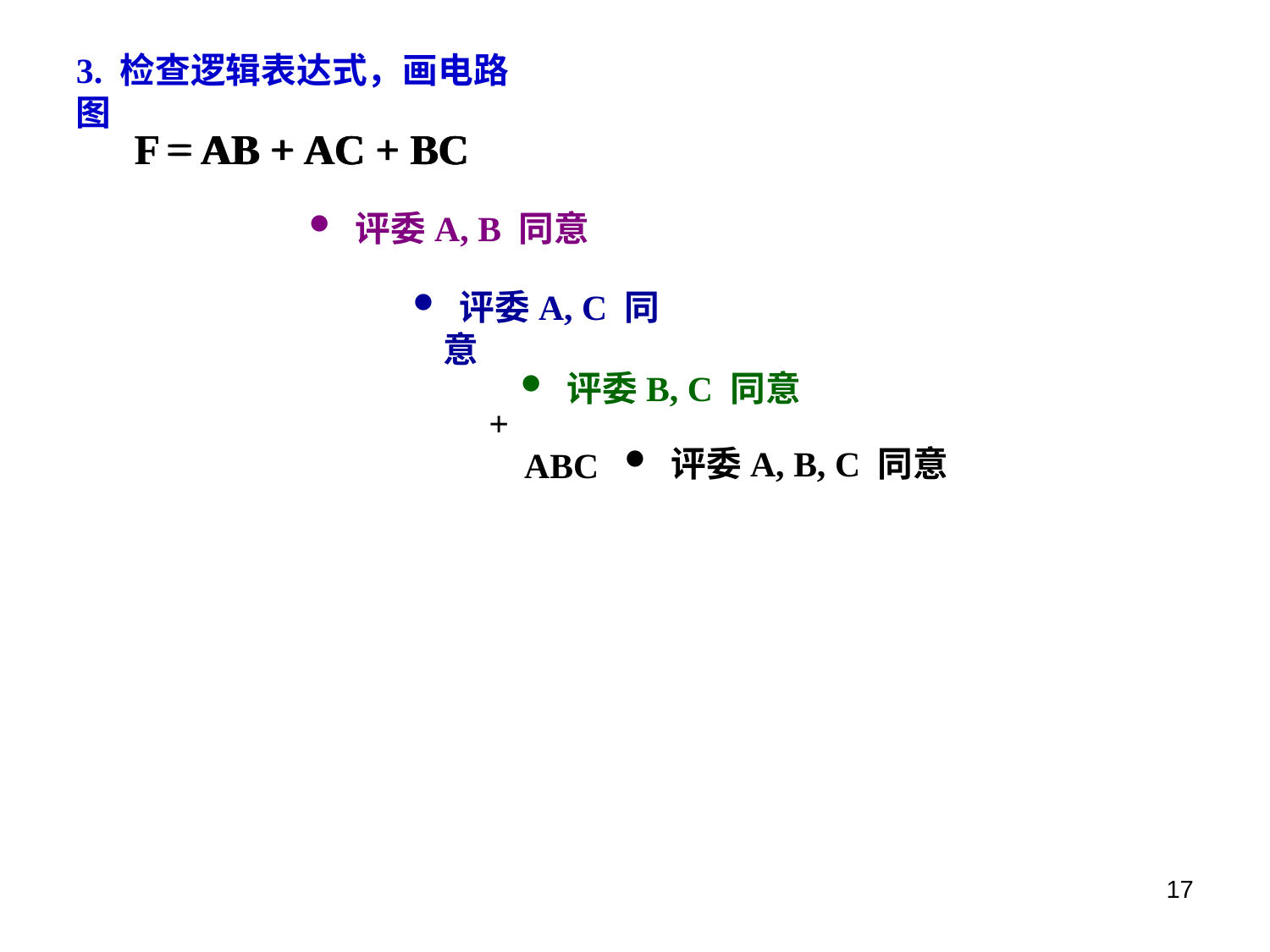

3. 检查逻辑表达式，画电路图
F
F = AB + AC + BC
=
AB
AB
+
+
AC
AC
+
+
BC
BC
 评委A, B 同意
 评委A, C 同意
 评委B, C 同意
+
    ABC
 评委A, B, C 同意
17